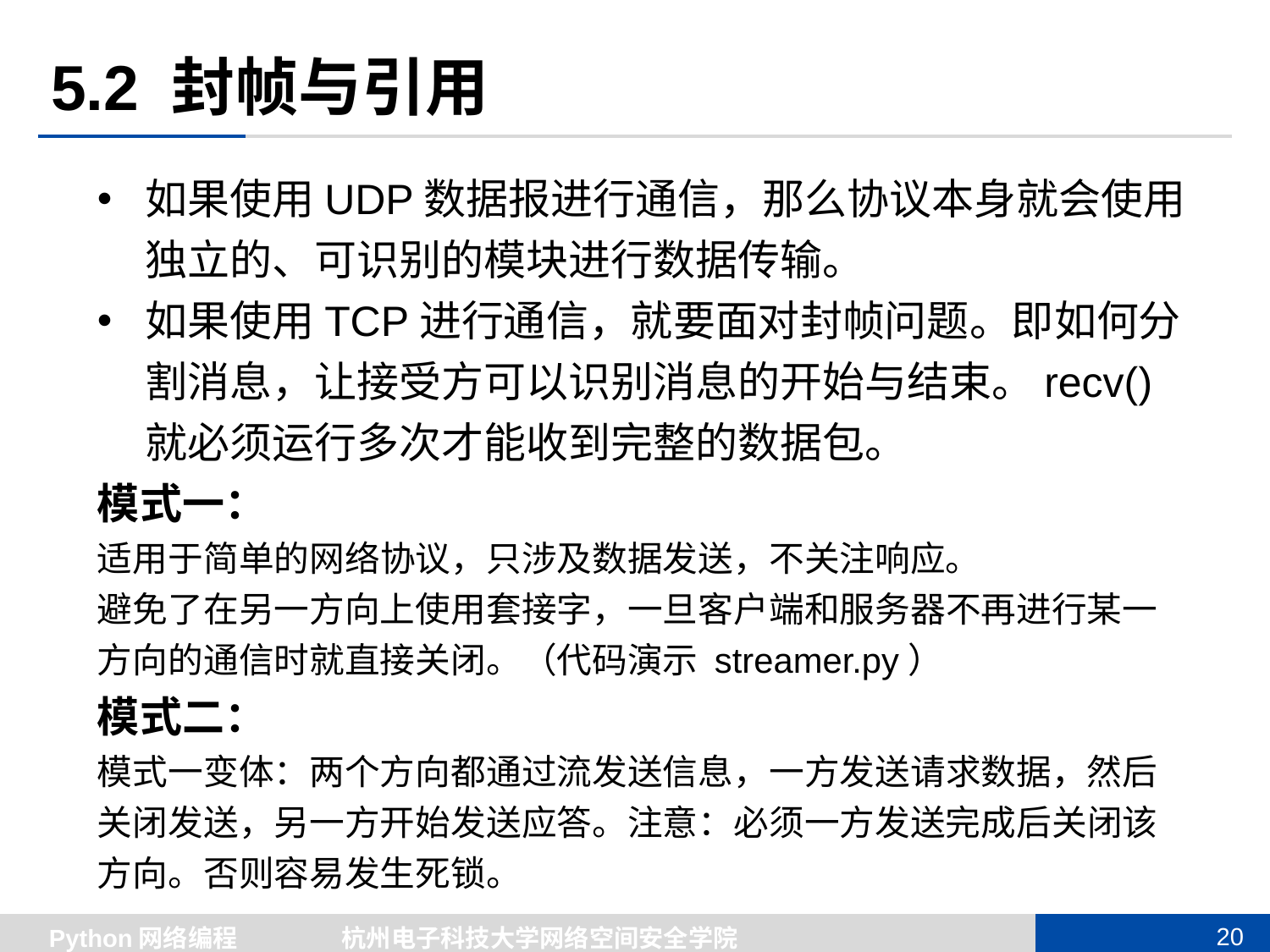

# 5.2 封帧与引用
如果使用UDP数据报进行通信，那么协议本身就会使用独立的、可识别的模块进行数据传输。
如果使用TCP进行通信，就要面对封帧问题。即如何分割消息，让接受方可以识别消息的开始与结束。recv()就必须运行多次才能收到完整的数据包。
模式一：
适用于简单的网络协议，只涉及数据发送，不关注响应。
避免了在另一方向上使用套接字，一旦客户端和服务器不再进行某一方向的通信时就直接关闭。（代码演示 streamer.py）
模式二：
模式一变体：两个方向都通过流发送信息，一方发送请求数据，然后关闭发送，另一方开始发送应答。注意：必须一方发送完成后关闭该方向。否则容易发生死锁。